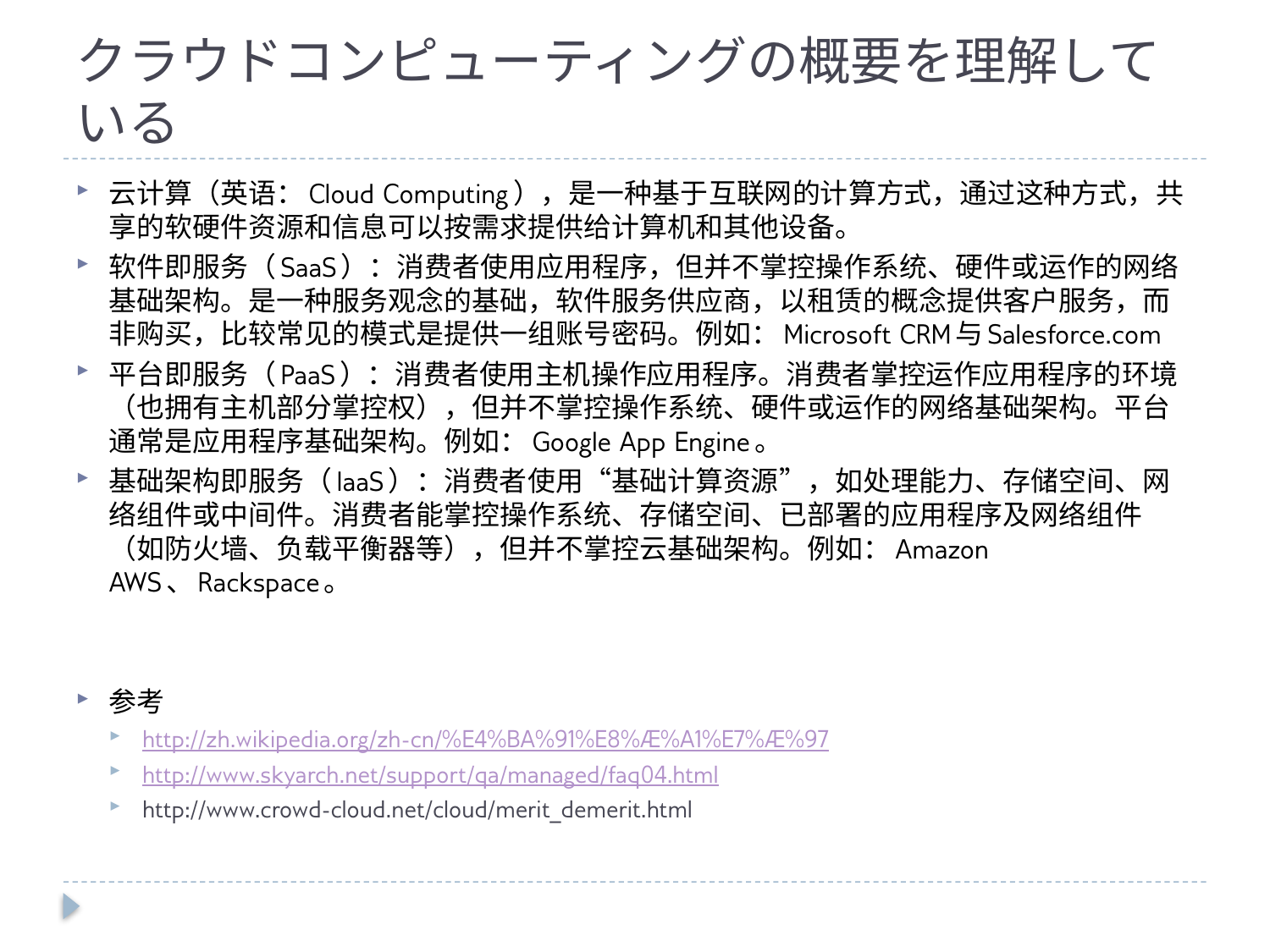

# クラウドコンピューティングの概要を理解している
云计算（英语：Cloud Computing），是一种基于互联网的计算方式，通过这种方式，共享的软硬件资源和信息可以按需求提供给计算机和其他设备。
软件即服务（SaaS）：消费者使用应用程序，但并不掌控操作系统、硬件或运作的网络基础架构。是一种服务观念的基础，软件服务供应商，以租赁的概念提供客户服务，而非购买，比较常见的模式是提供一组账号密码。例如：Microsoft CRM与Salesforce.com
平台即服务（PaaS）：消费者使用主机操作应用程序。消费者掌控运作应用程序的环境（也拥有主机部分掌控权），但并不掌控操作系统、硬件或运作的网络基础架构。平台通常是应用程序基础架构。例如：Google App Engine。
基础架构即服务（IaaS）：消费者使用“基础计算资源”，如处理能力、存储空间、网络组件或中间件。消费者能掌控操作系统、存储空间、已部署的应用程序及网络组件（如防火墙、负载平衡器等），但并不掌控云基础架构。例如：Amazon AWS、Rackspace。

参考
http://zh.wikipedia.org/zh-cn/%E4%BA%91%E8%AE%A1%E7%AE%97
http://www.skyarch.net/support/qa/managed/faq04.html
http://www.crowd-cloud.net/cloud/merit_demerit.html